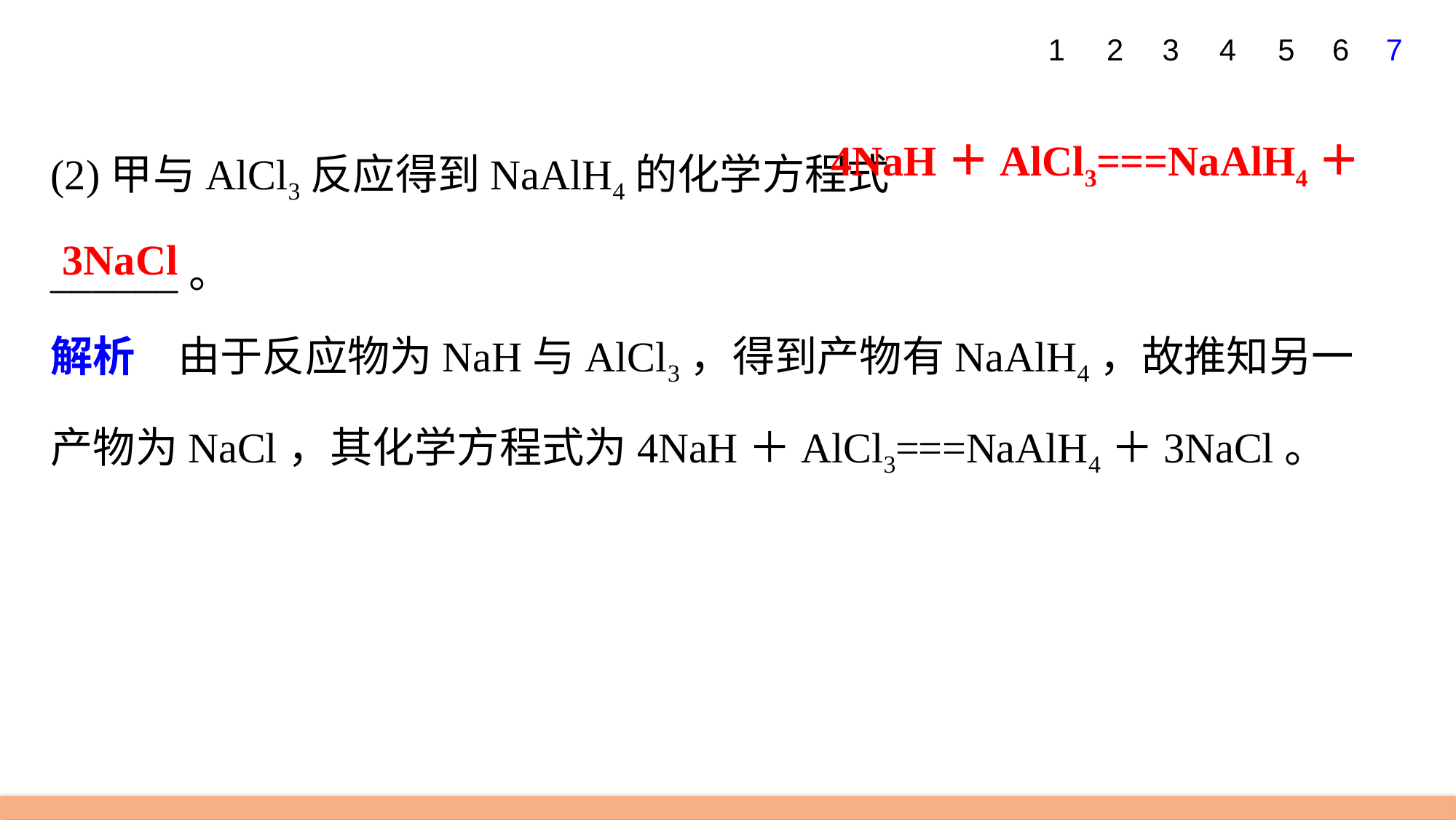

1
2
3
4
5
6
7
(2)甲与AlCl3反应得到NaAlH4的化学方程式
______。
解析　由于反应物为NaH与AlCl3，得到产物有NaAlH4，故推知另一产物为NaCl，其化学方程式为4NaH＋AlCl3===NaAlH4＋3NaCl。
4NaH＋AlCl3===NaAlH4＋
3NaCl